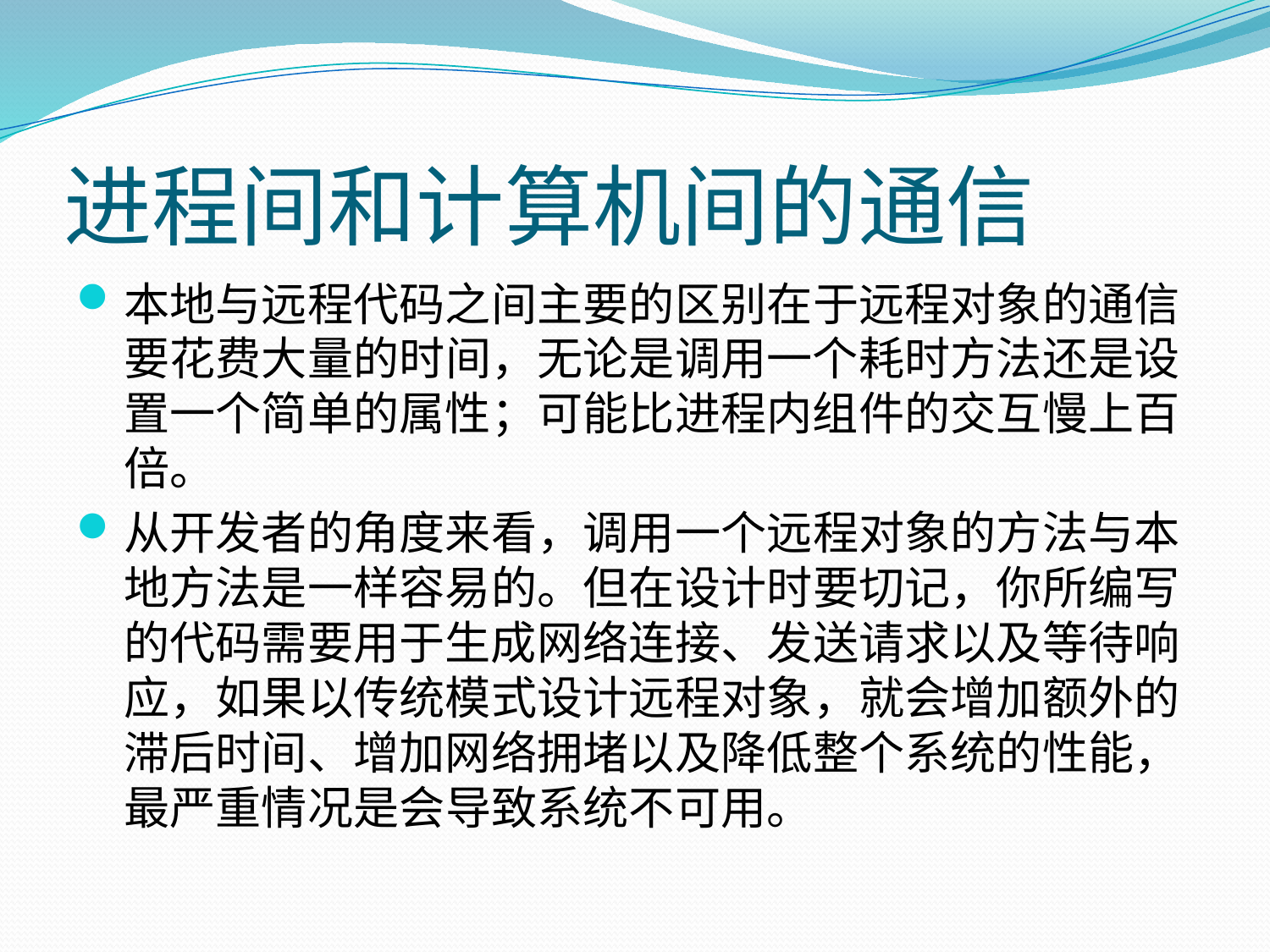

# 进程间和计算机间的通信
本地与远程代码之间主要的区别在于远程对象的通信要花费大量的时间，无论是调用一个耗时方法还是设置一个简单的属性；可能比进程内组件的交互慢上百倍。
从开发者的角度来看，调用一个远程对象的方法与本地方法是一样容易的。但在设计时要切记，你所编写的代码需要用于生成网络连接、发送请求以及等待响应，如果以传统模式设计远程对象，就会增加额外的滞后时间、增加网络拥堵以及降低整个系统的性能，最严重情况是会导致系统不可用。